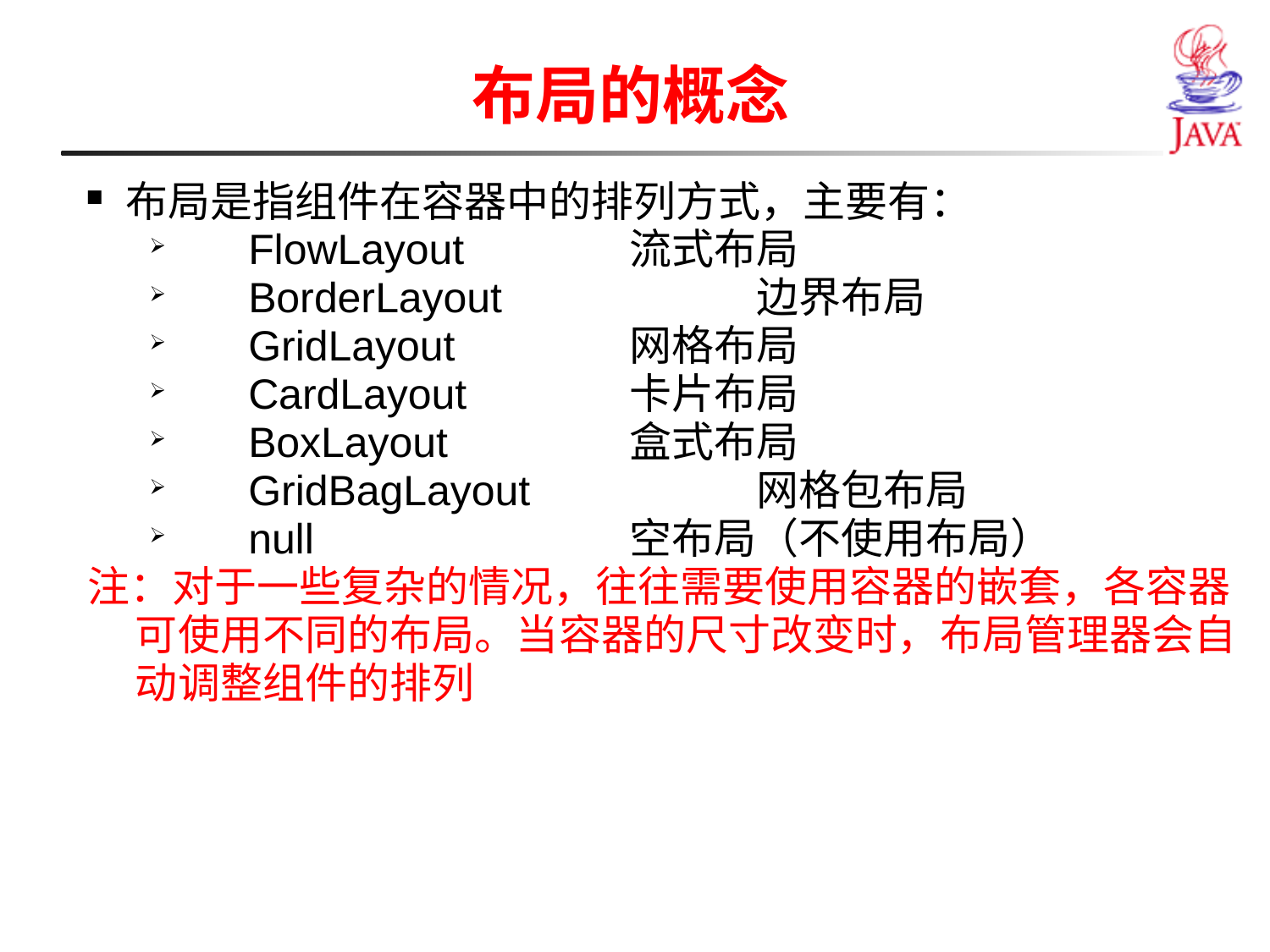

布局的概念
布局是指组件在容器中的排列方式，主要有：
FlowLayout		流式布局
BorderLayout		边界布局
GridLayout		网格布局
CardLayout		卡片布局
BoxLayout		盒式布局
GridBagLayout		网格包布局
null			空布局（不使用布局）
注：对于一些复杂的情况，往往需要使用容器的嵌套，各容器可使用不同的布局。当容器的尺寸改变时，布局管理器会自动调整组件的排列